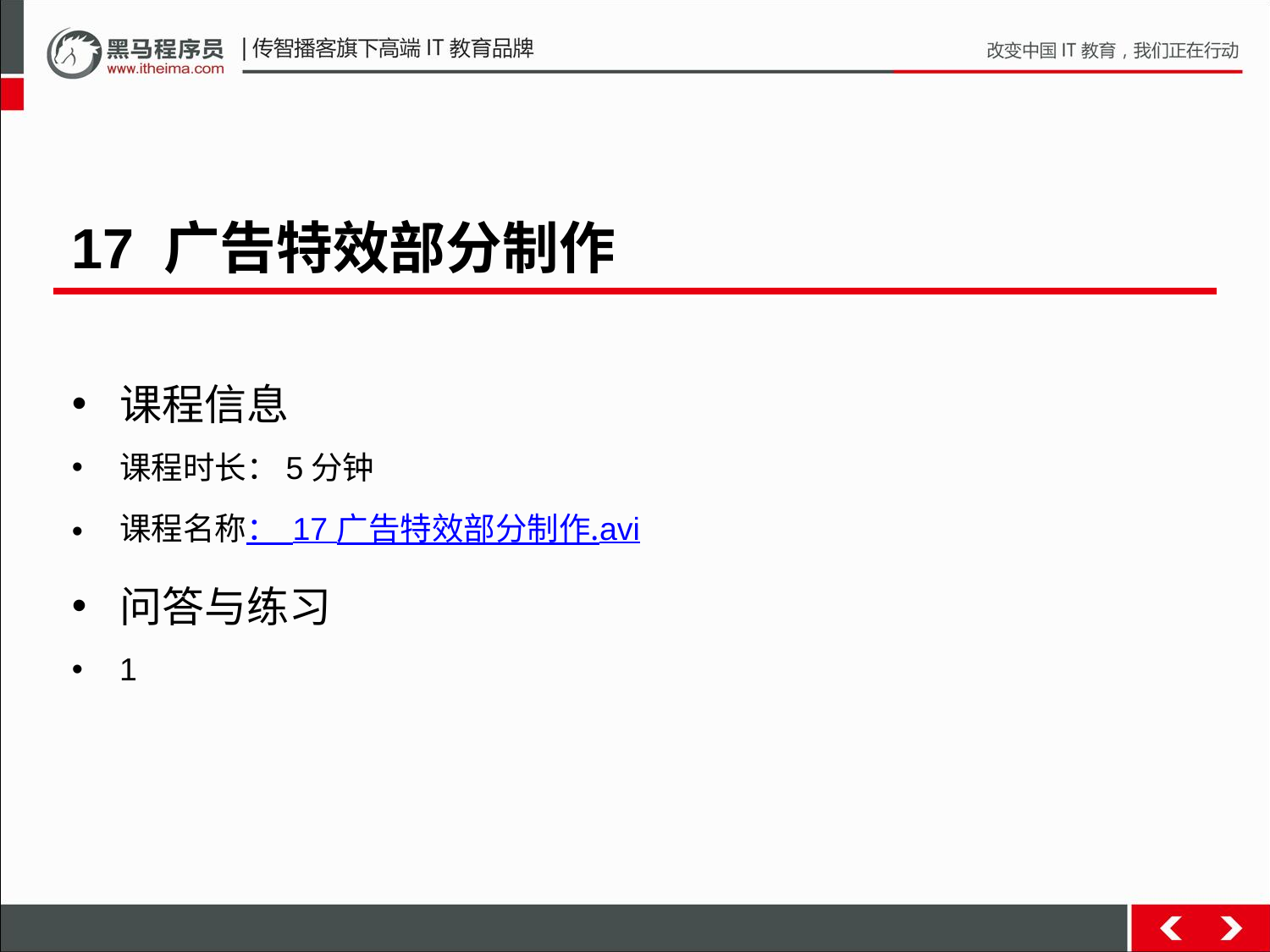

17 广告特效部分制作
课程信息
课程时长：5分钟
课程名称：  17 广告特效部分制作.avi
问答与练习
1